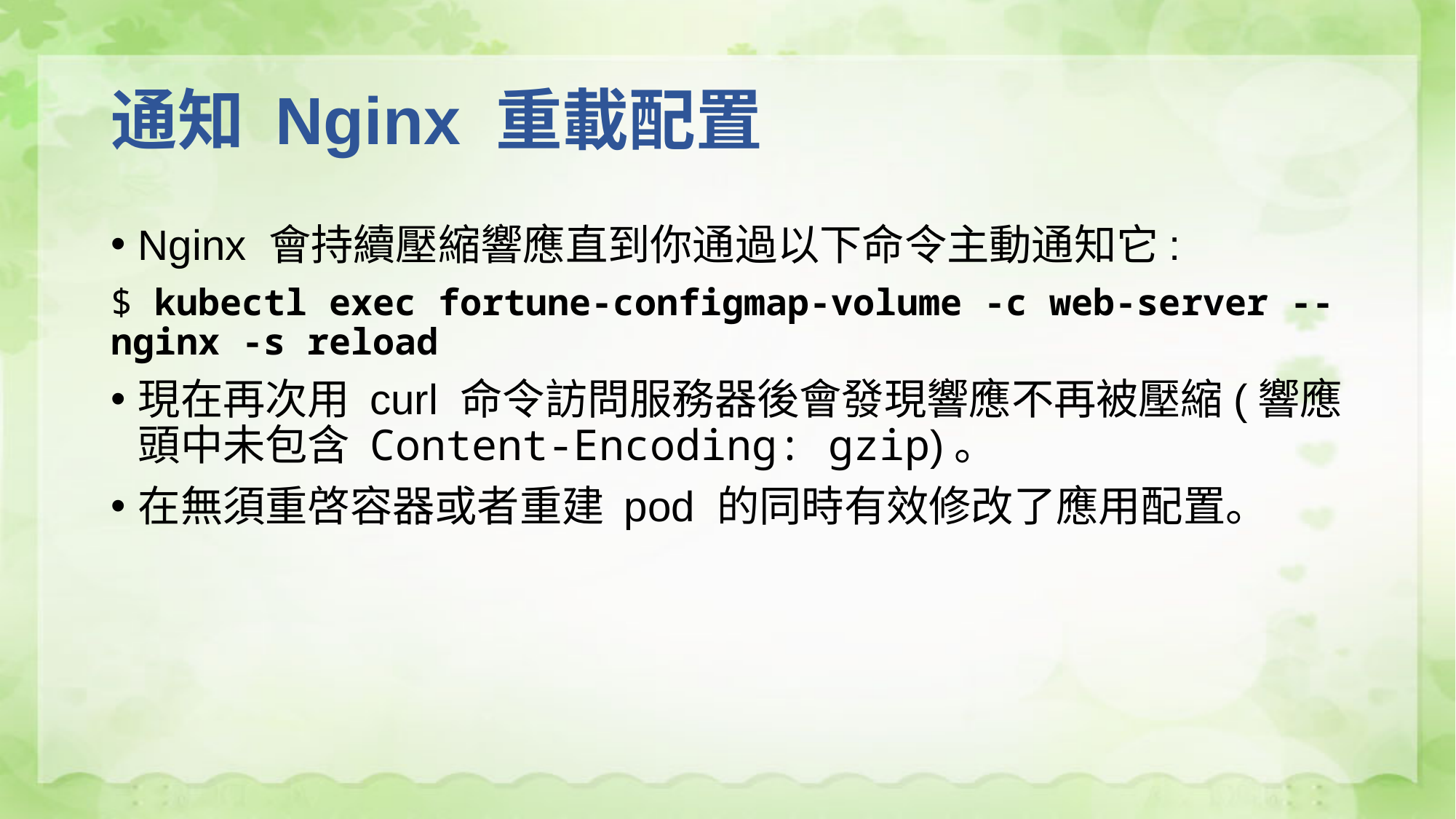

# 通知 Nginx 重載配置
Nginx 會持續壓縮響應直到你通過以下命令主動通知它:
$ kubectl exec fortune-configmap-volume -c web-server -- nginx -s reload
現在再次用 curl 命令訪問服務器後會發現響應不再被壓縮(響應頭中未包含 Content-Encoding: gzip)。
在無須重啓容器或者重建 pod 的同時有效修改了應用配置。